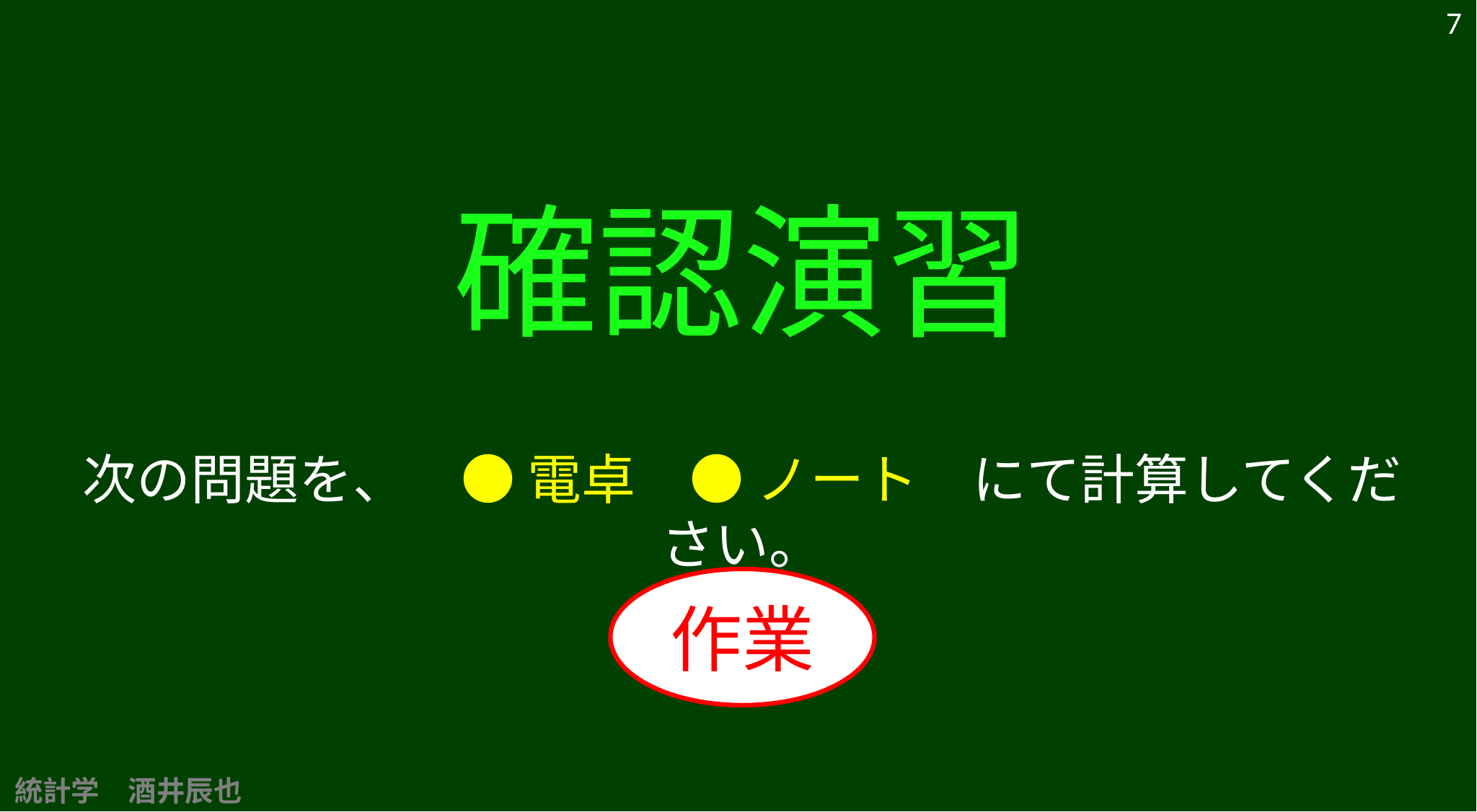

7
確認演習
次の問題を、　● 電卓　● ノート　にて計算してください。
作業
統計学　酒井辰也